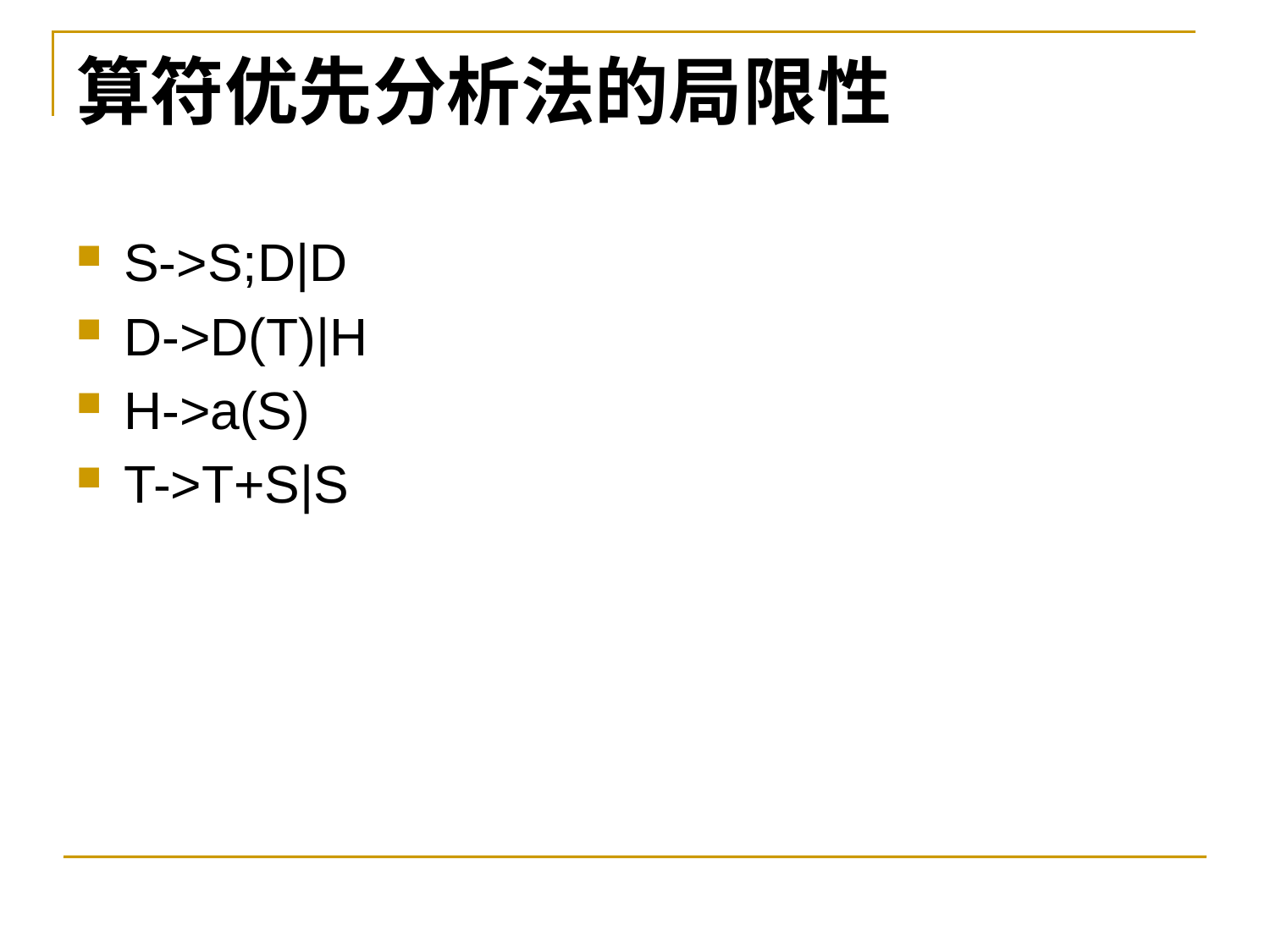

# 算符优先分析法的局限性
S->S;D|D
D->D(T)|H
H->a(S)
T->T+S|S
70